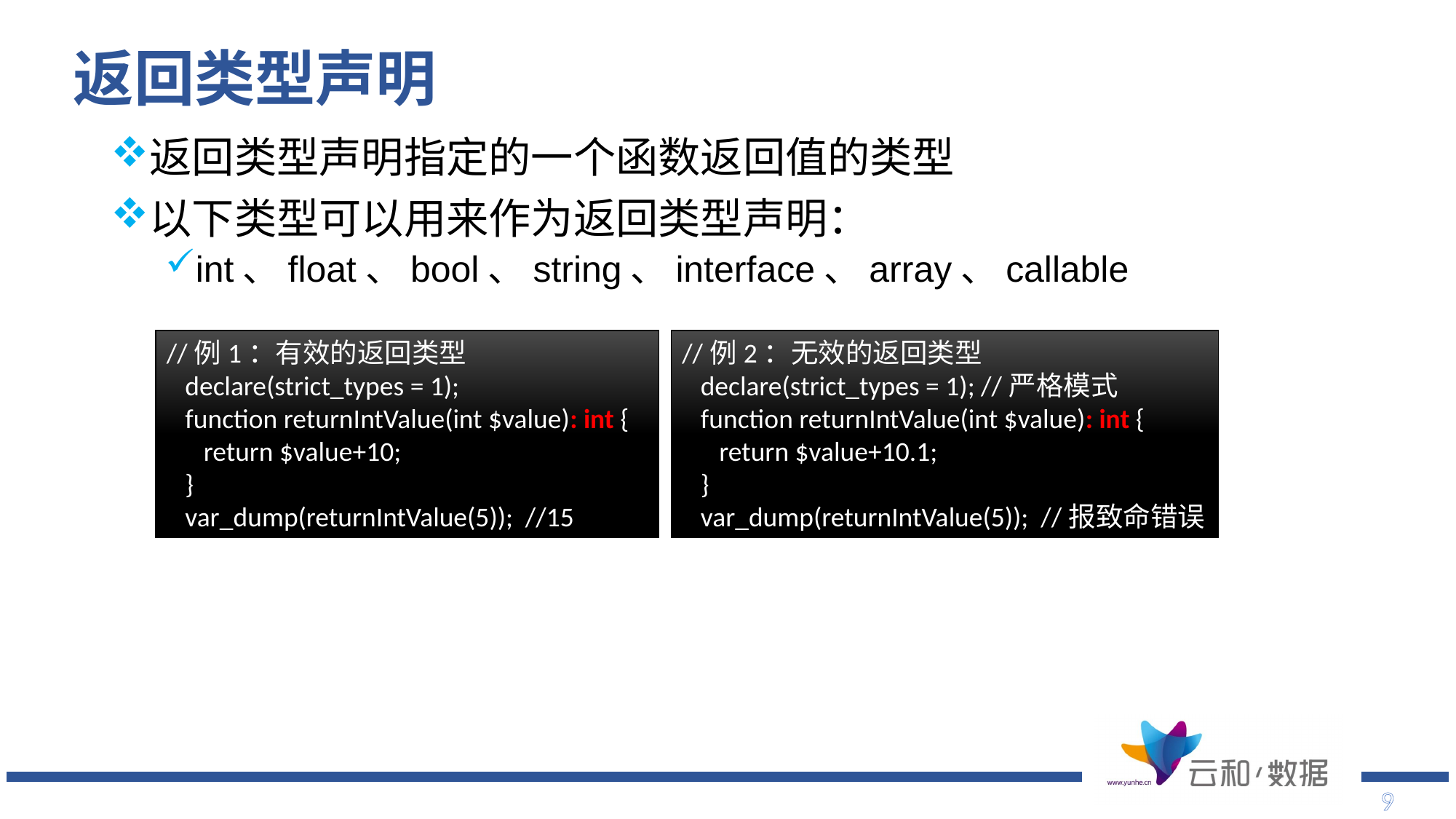

# 返回类型声明
返回类型声明指定的一个函数返回值的类型
以下类型可以用来作为返回类型声明：
int、float、bool、string、interface、array、callable
//例1：有效的返回类型
   declare(strict_types = 1);
   function returnIntValue(int $value): int {
      return $value+10;
   }
   var_dump(returnIntValue(5));  //15
//例2：无效的返回类型
   declare(strict_types = 1); //严格模式
   function returnIntValue(int $value): int {
      return $value+10.1;
   }
   var_dump(returnIntValue(5));  //报致命错误